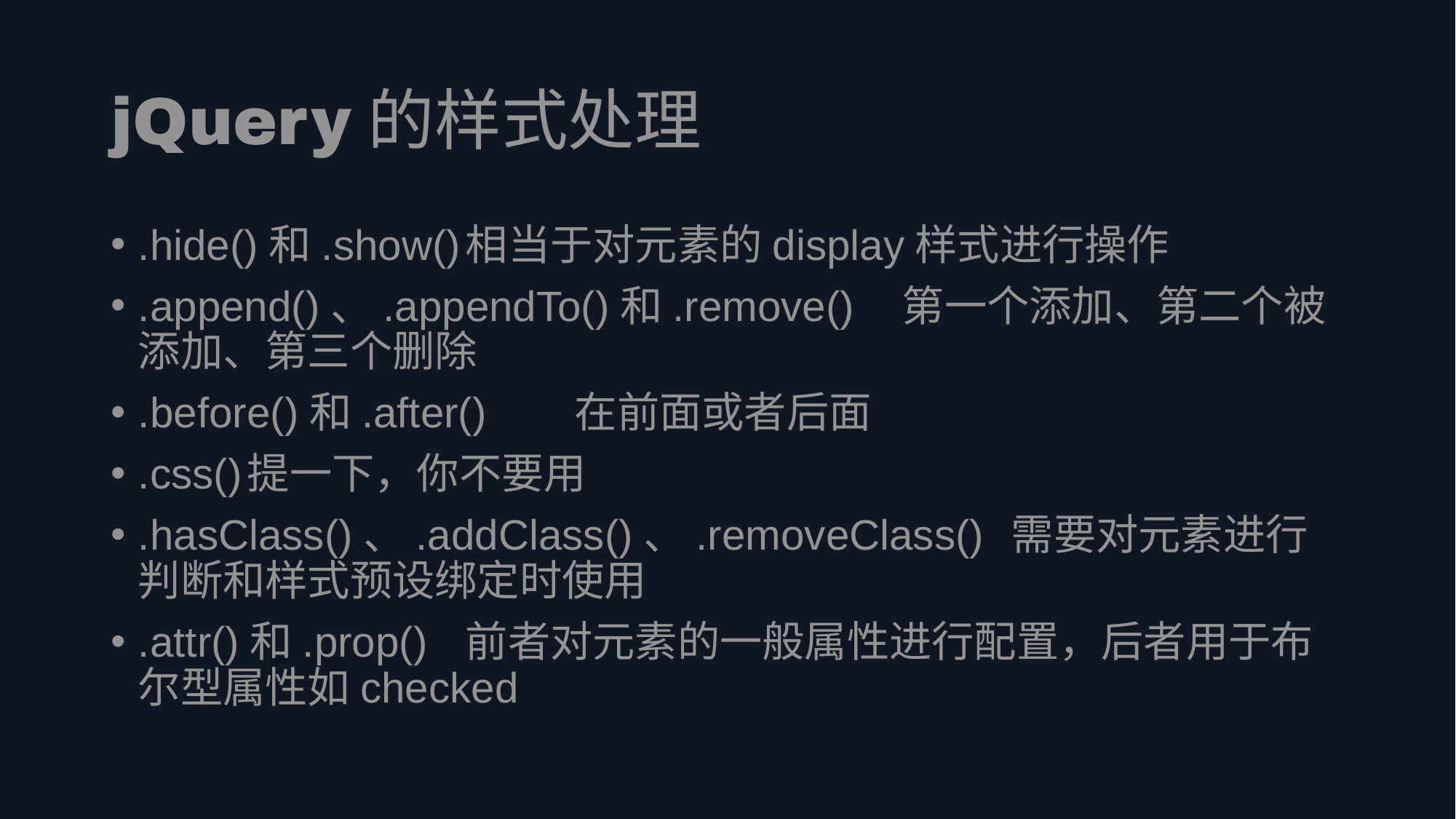

# jQuery的样式处理
.hide()和.show()	相当于对元素的display样式进行操作
.append()、.appendTo()和.remove()	第一个添加、第二个被添加、第三个删除
.before()和.after()	在前面或者后面
.css()	提一下，你不要用
.hasClass()、.addClass()、.removeClass()	需要对元素进行判断和样式预设绑定时使用
.attr()和.prop()	前者对元素的一般属性进行配置，后者用于布尔型属性如checked